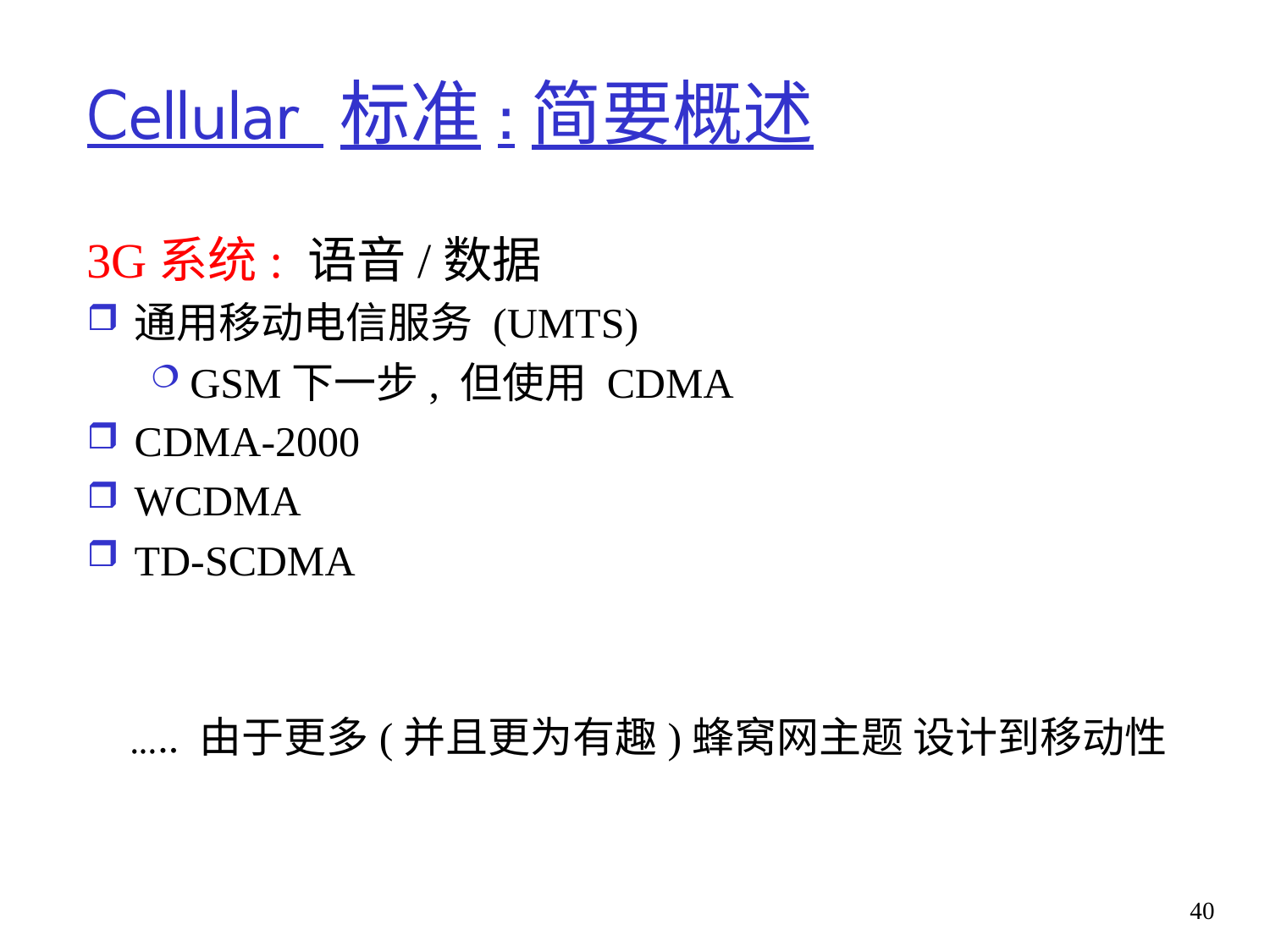

# Cellular 标准:简要概述
3G系统: 语音/数据
通用移动电信服务 (UMTS)
GSM下一步, 但使用 CDMA
CDMA-2000
WCDMA
TD-SCDMA

    ….. 由于更多(并且更为有趣)蜂窝网主题 设计到移动性
40